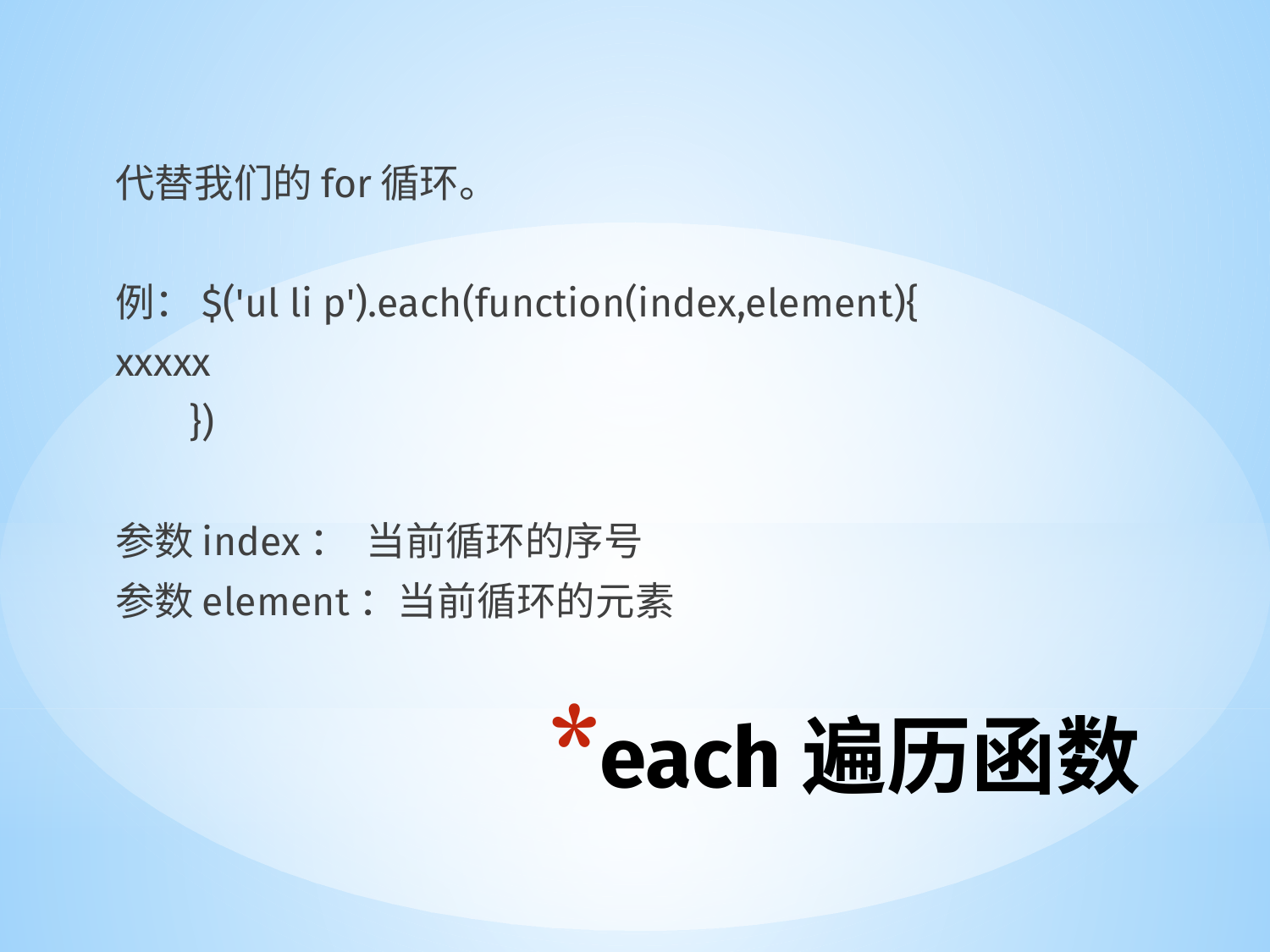

代替我们的for循环。

例：$('ul li p').each(function(index,element){
		xxxxx
       })

	参数index：  当前循环的序号
	参数element：当前循环的元素
# each遍历函数